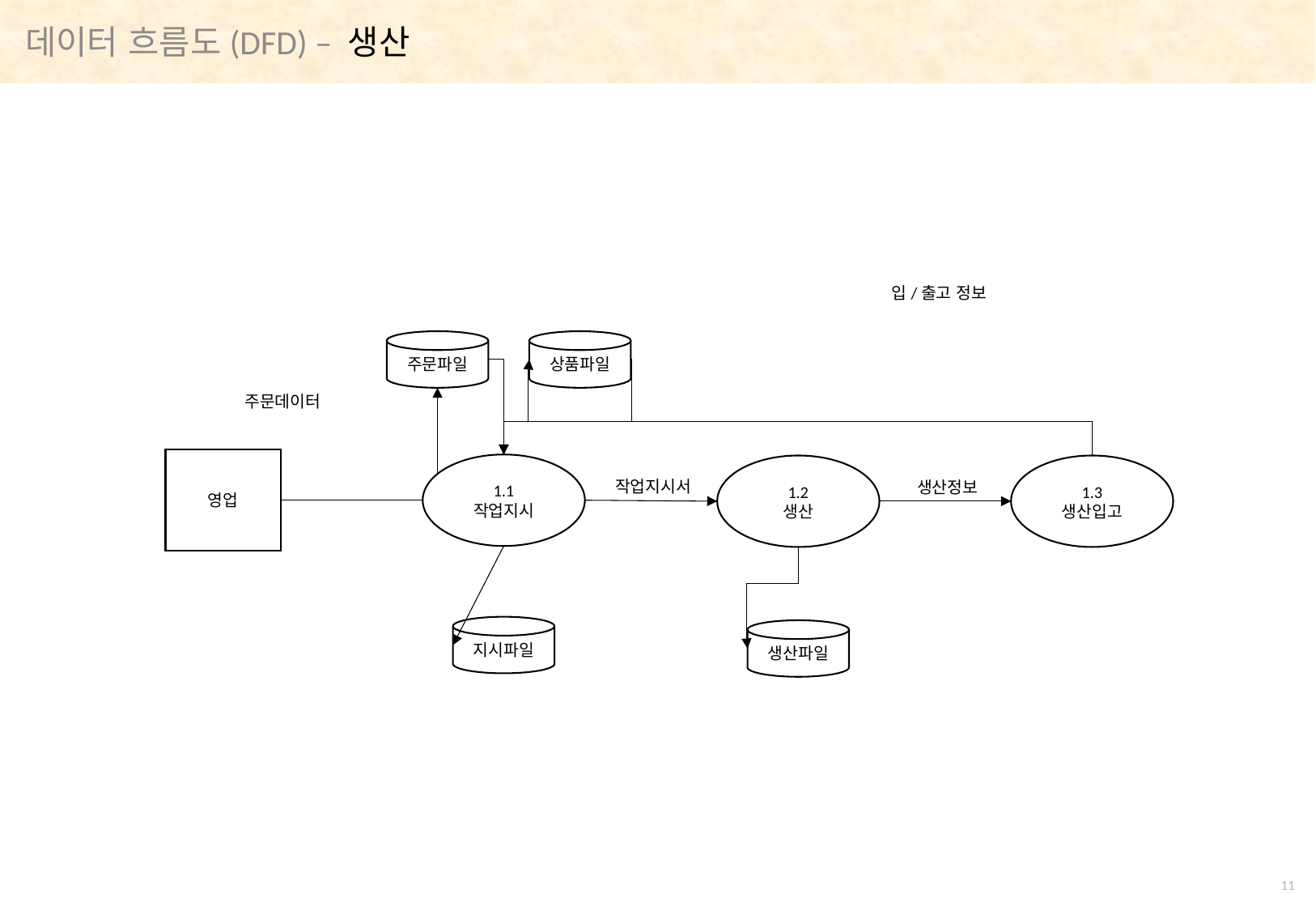

데이터 흐름도(DFD) – 생산
입/출고 정보
주문파일
상품파일
주문데이터
영업
1.1
작업지시
1.2
생산
1.3
생산입고
작업지시서
생산정보
지시파일
생산파일
11